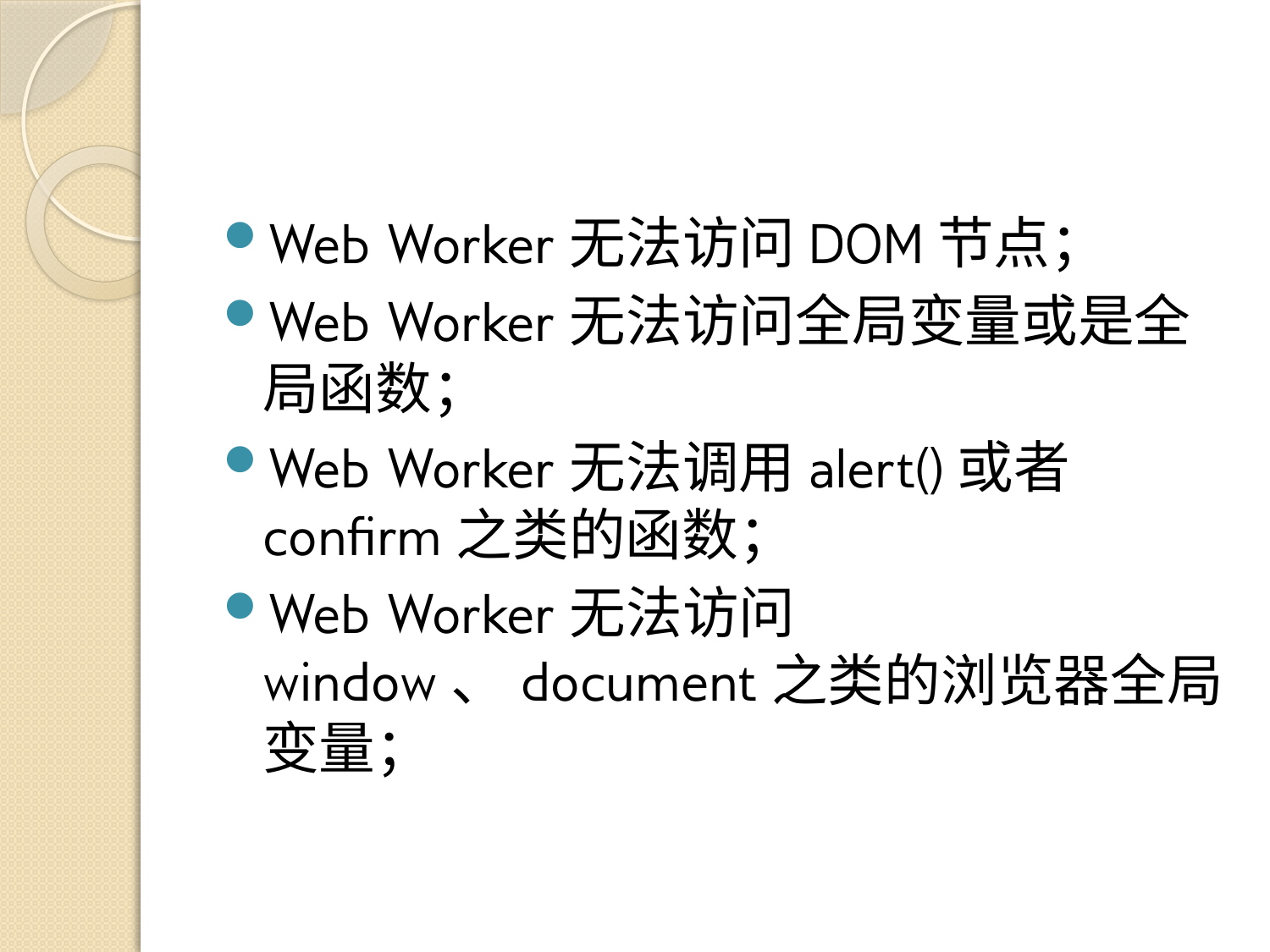

#
Web Worker无法访问DOM节点；
Web Worker无法访问全局变量或是全局函数；
Web Worker无法调用alert()或者confirm之类的函数；
Web Worker无法访问window、document之类的浏览器全局变量；